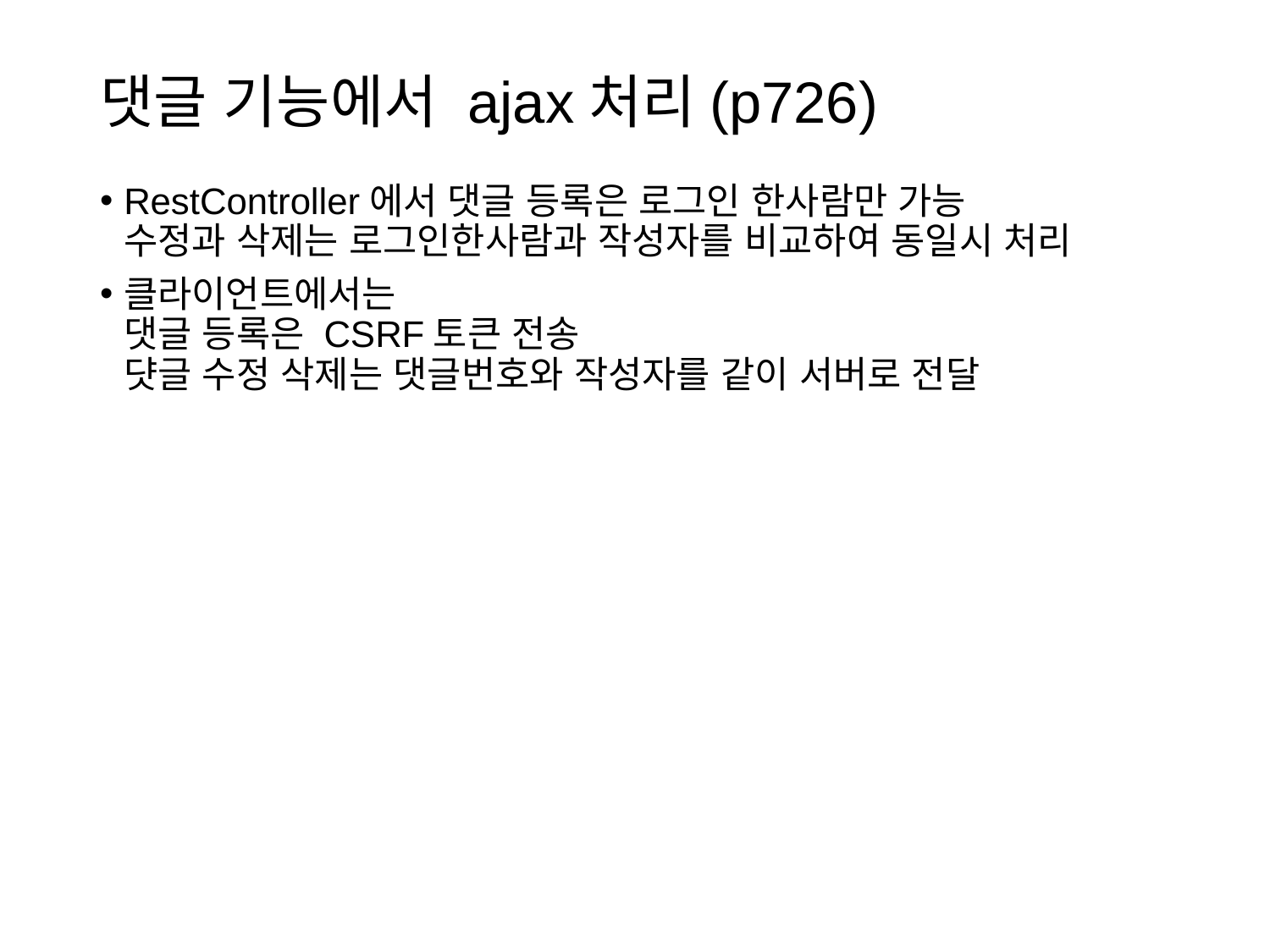

# 댓글 기능에서 ajax처리(p726)
RestController에서 댓글 등록은 로그인 한사람만 가능
수정과 삭제는 로그인한사람과 작성자를 비교하여 동일시 처리
클라이언트에서는
댓글 등록은 CSRF토큰 전송
댯글 수정 삭제는 댓글번호와 작성자를 같이 서버로 전달